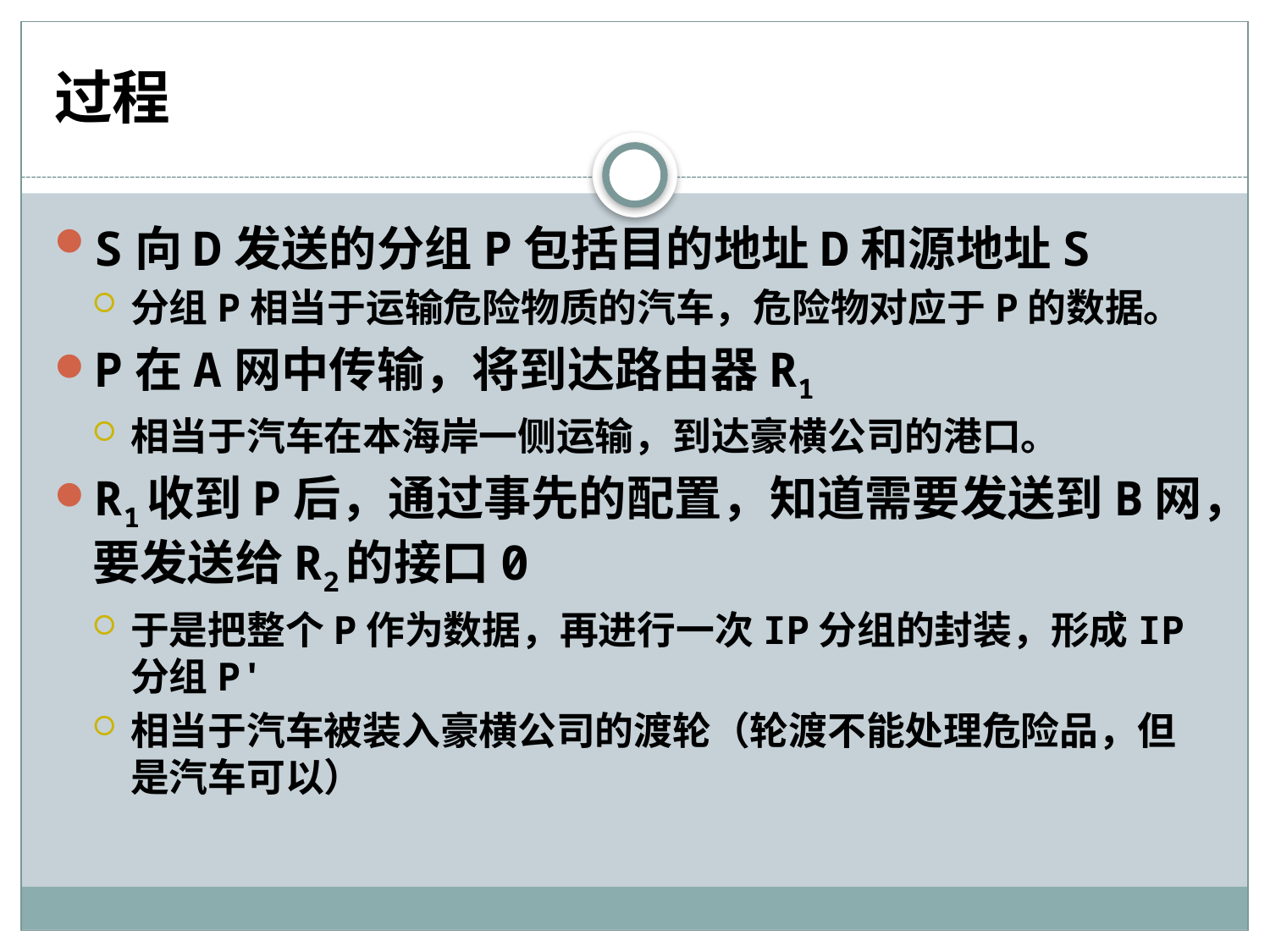

# 过程
S向D发送的分组P包括目的地址D和源地址S
分组P相当于运输危险物质的汽车，危险物对应于P的数据。
P在A网中传输，将到达路由器R1
相当于汽车在本海岸一侧运输，到达豪横公司的港口。
R1收到P后，通过事先的配置，知道需要发送到B网，要发送给R2的接口0
于是把整个P作为数据，再进行一次IP分组的封装，形成IP分组P'
相当于汽车被装入豪横公司的渡轮（轮渡不能处理危险品，但是汽车可以）